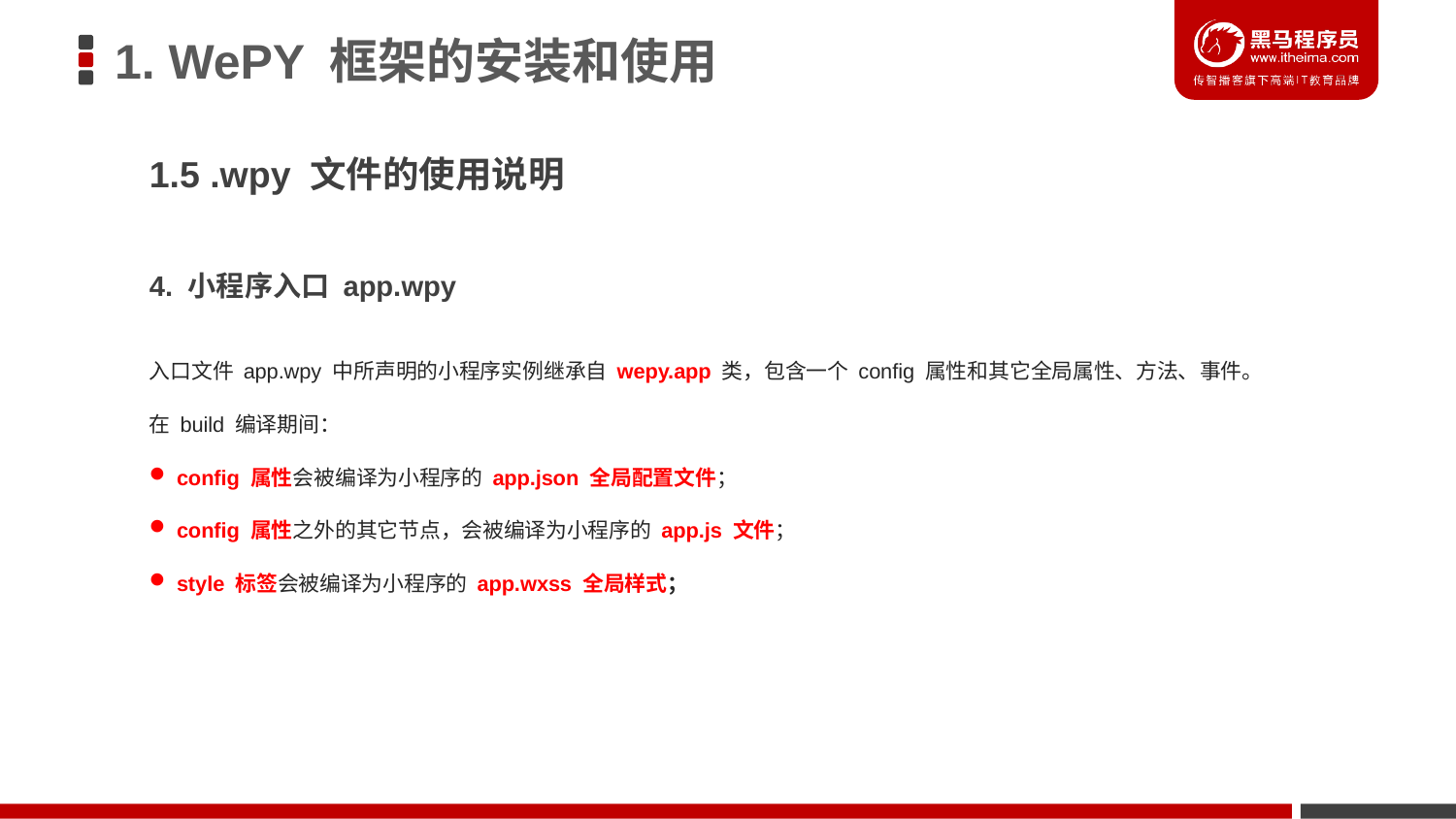

# 1. WePY 框架的安装和使用
1.5 .wpy 文件的使用说明
4. 小程序入口 app.wpy
入口文件 app.wpy 中所声明的小程序实例继承自 wepy.app 类，包含一个 config 属性和其它全局属性、方法、事件。
在 build 编译期间：
config 属性会被编译为小程序的 app.json 全局配置文件；
config 属性之外的其它节点，会被编译为小程序的 app.js 文件；
style 标签会被编译为小程序的 app.wxss 全局样式；